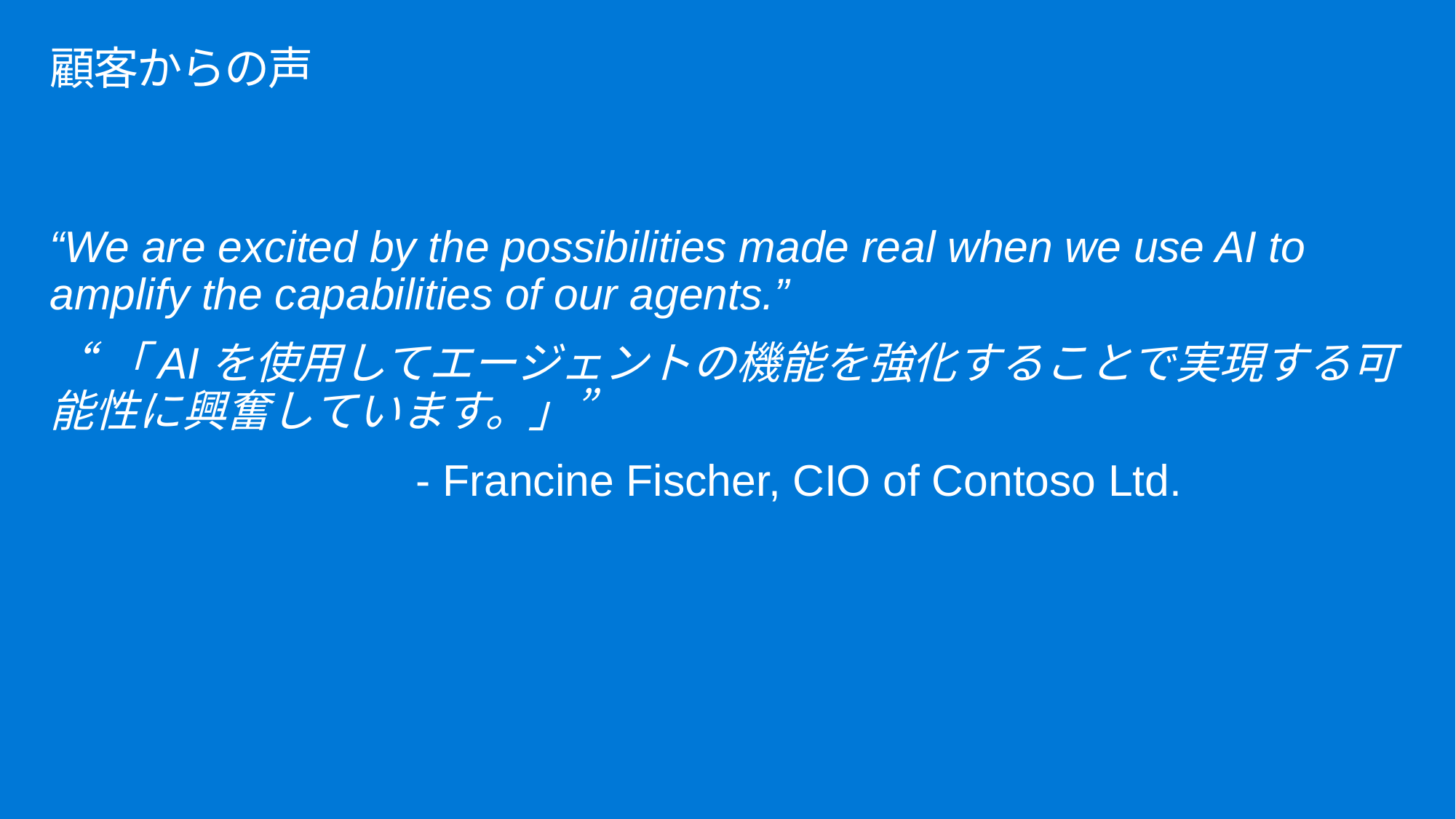

# 顧客からの声
“We are excited by the possibilities made real when we use AI to amplify the capabilities of our agents.”
“「AIを使用してエージェントの機能を強化することで実現する可能性に興奮しています。」”
　　　- Francine Fischer, CIO of Contoso Ltd.